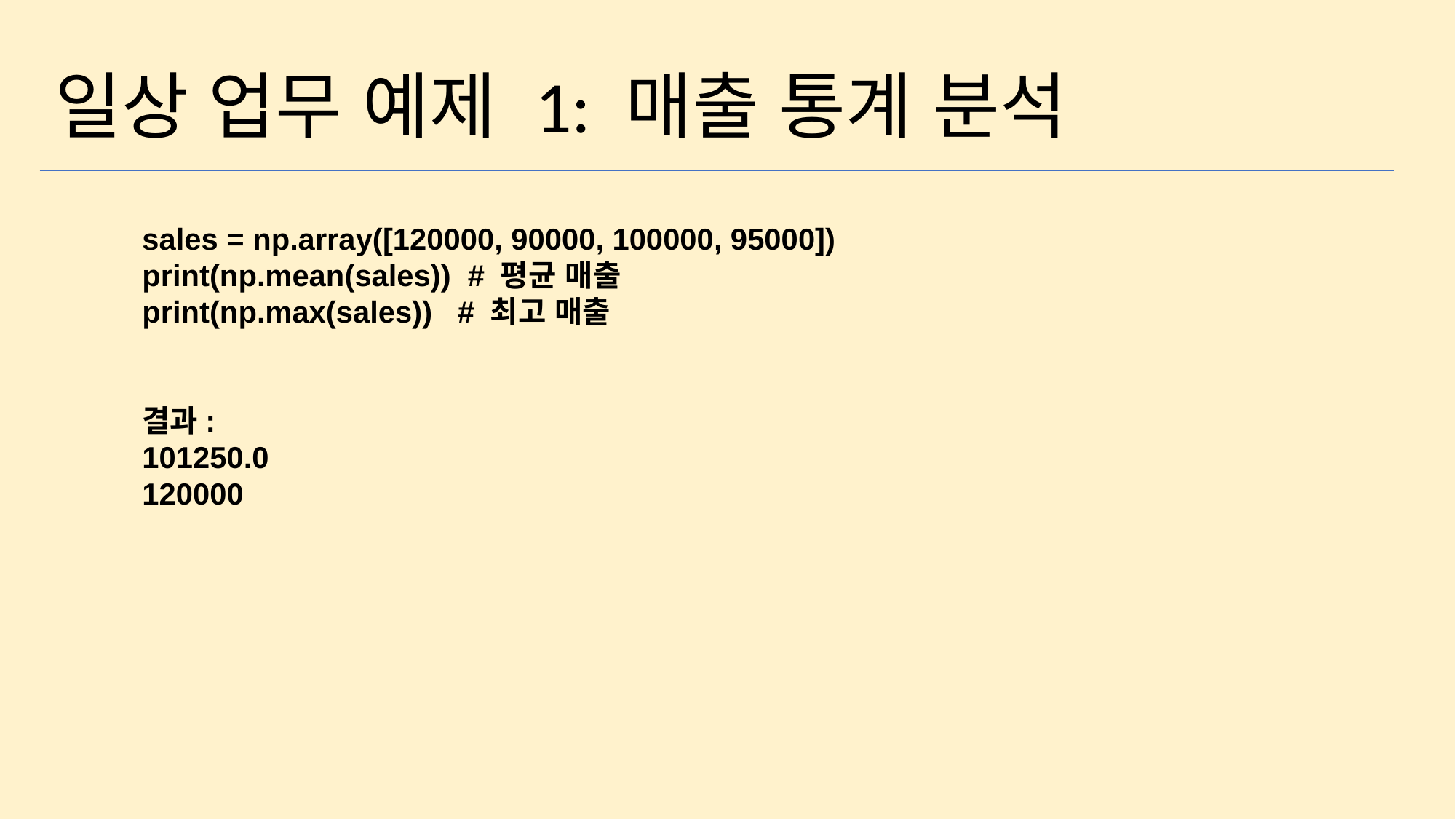

일상 업무 예제 1: 매출 통계 분석
sales = np.array([120000, 90000, 100000, 95000])
print(np.mean(sales))  # 평균 매출
print(np.max(sales))   # 최고 매출

결과:
101250.0
120000